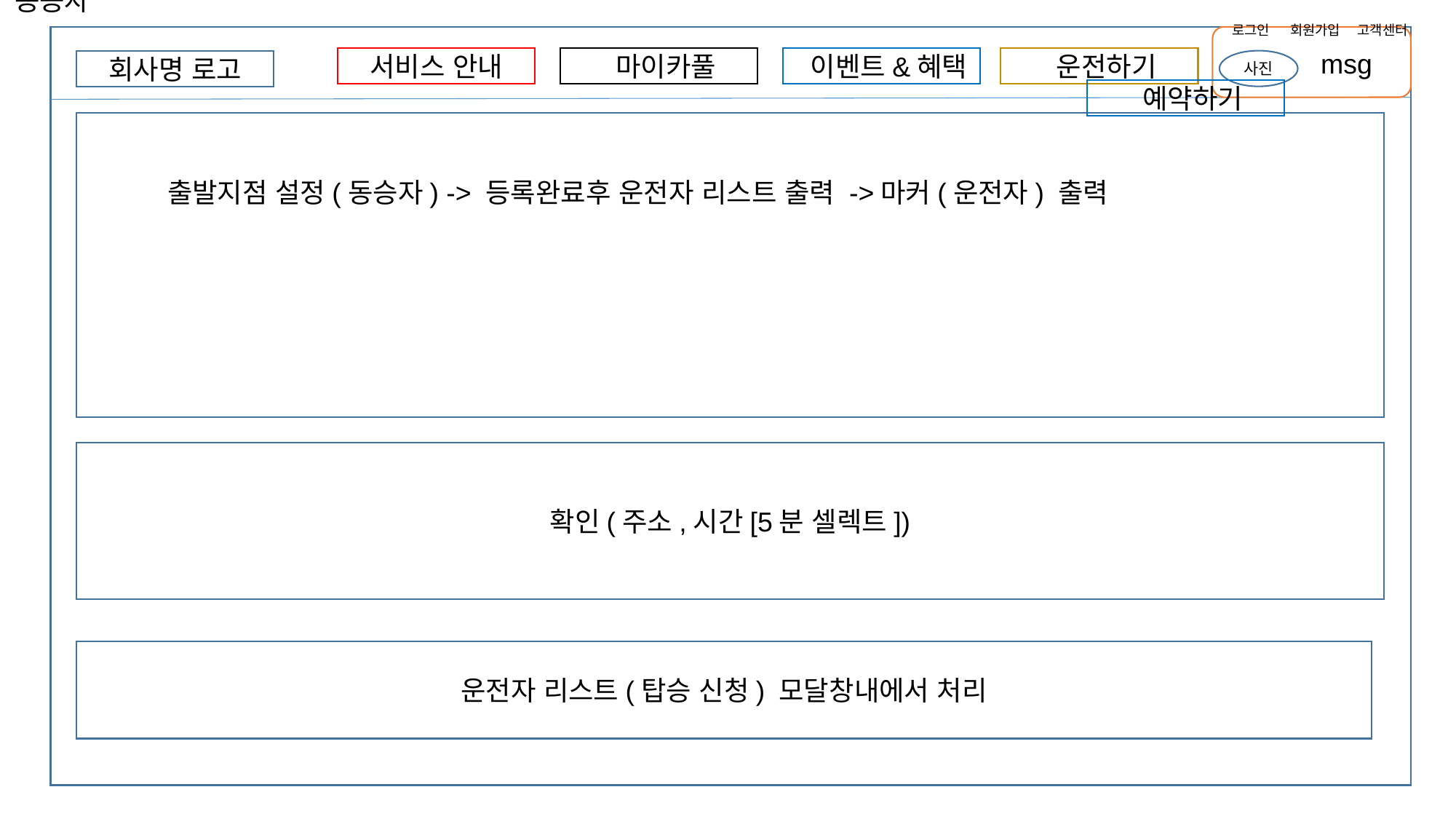

동승자
로그인
회원가입
고객센터

msg
서비스 안내
 마이카풀
 이벤트&혜택
 운전하기
회사명 로고
사진
 예약하기

출발지점 설정(동승자) -> 등록완료후 운전자 리스트 출력 ->마커(운전자) 출력
확인(주소,시간[5분 셀렉트])
운전자 리스트(탑승 신청) 모달창내에서 처리